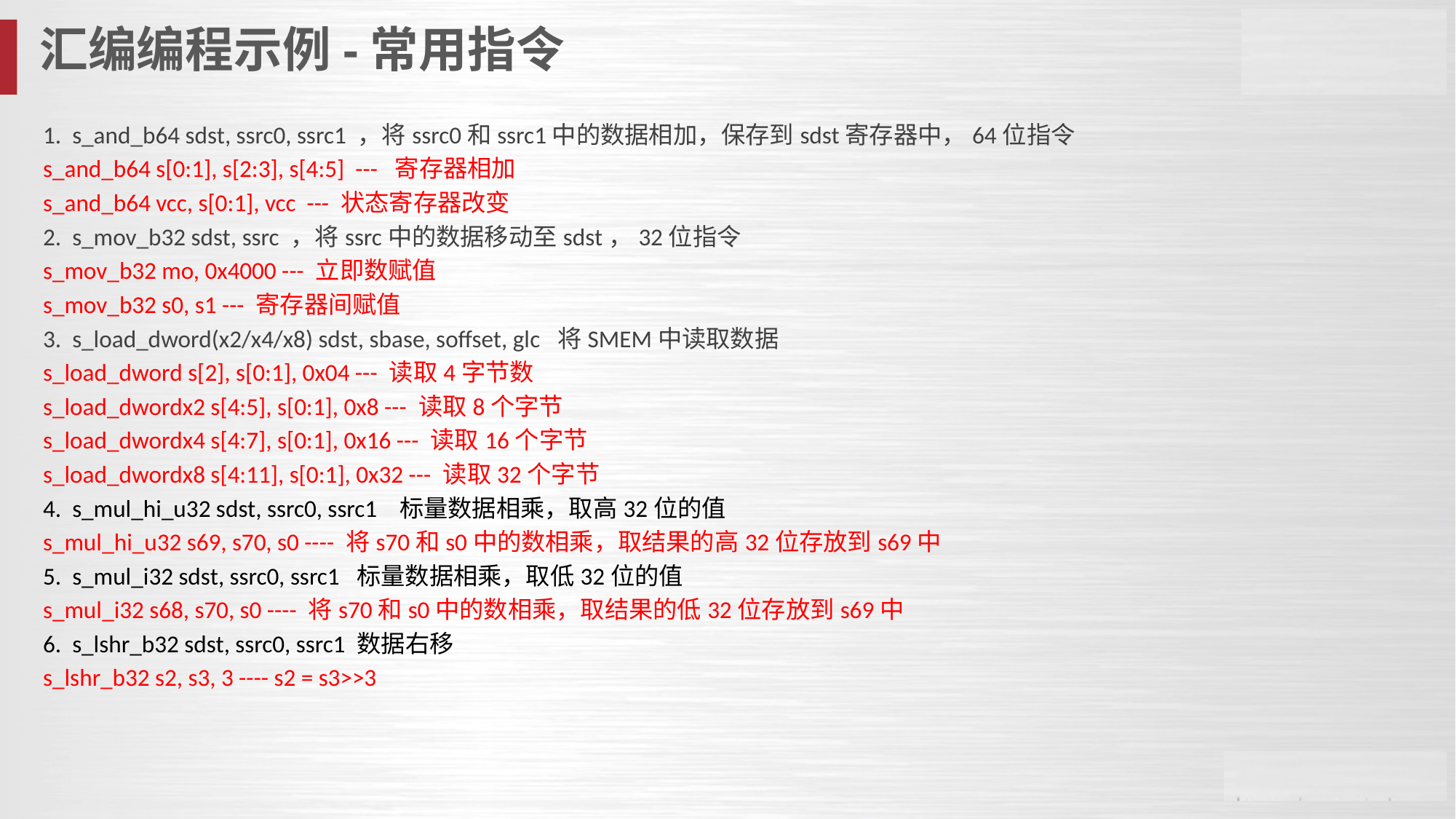

汇编编程示例-常用指令
1.  s_and_b64 sdst, ssrc0, ssrc1 ，将ssrc0和ssrc1中的数据相加，保存到sdst寄存器中，64位指令
s_and_b64 s[0:1], s[2:3], s[4:5]  ---  寄存器相加
s_and_b64 vcc, s[0:1], vcc  --- 状态寄存器改变
2.  s_mov_b32 sdst, ssrc ，将ssrc中的数据移动至sdst，32位指令
s_mov_b32 mo, 0x4000 --- 立即数赋值
s_mov_b32 s0, s1 --- 寄存器间赋值
3.  s_load_dword(x2/x4/x8) sdst, sbase, soffset, glc  将SMEM中读取数据
s_load_dword s[2], s[0:1], 0x04 --- 读取4字节数
s_load_dwordx2 s[4:5], s[0:1], 0x8 --- 读取8个字节
s_load_dwordx4 s[4:7], s[0:1], 0x16 --- 读取16个字节
s_load_dwordx8 s[4:11], s[0:1], 0x32 --- 读取32个字节
4.  s_mul_hi_u32 sdst, ssrc0, ssrc1   标量数据相乘，取高32位的值
s_mul_hi_u32 s69, s70, s0 ---- 将s70和s0中的数相乘，取结果的高32位存放到s69中
5.  s_mul_i32 sdst, ssrc0, ssrc1  标量数据相乘，取低32位的值
s_mul_i32 s68, s70, s0 ---- 将s70和s0中的数相乘，取结果的低32位存放到s69中
6.  s_lshr_b32 sdst, ssrc0, ssrc1 数据右移
s_lshr_b32 s2, s3, 3 ---- s2 = s3>>3